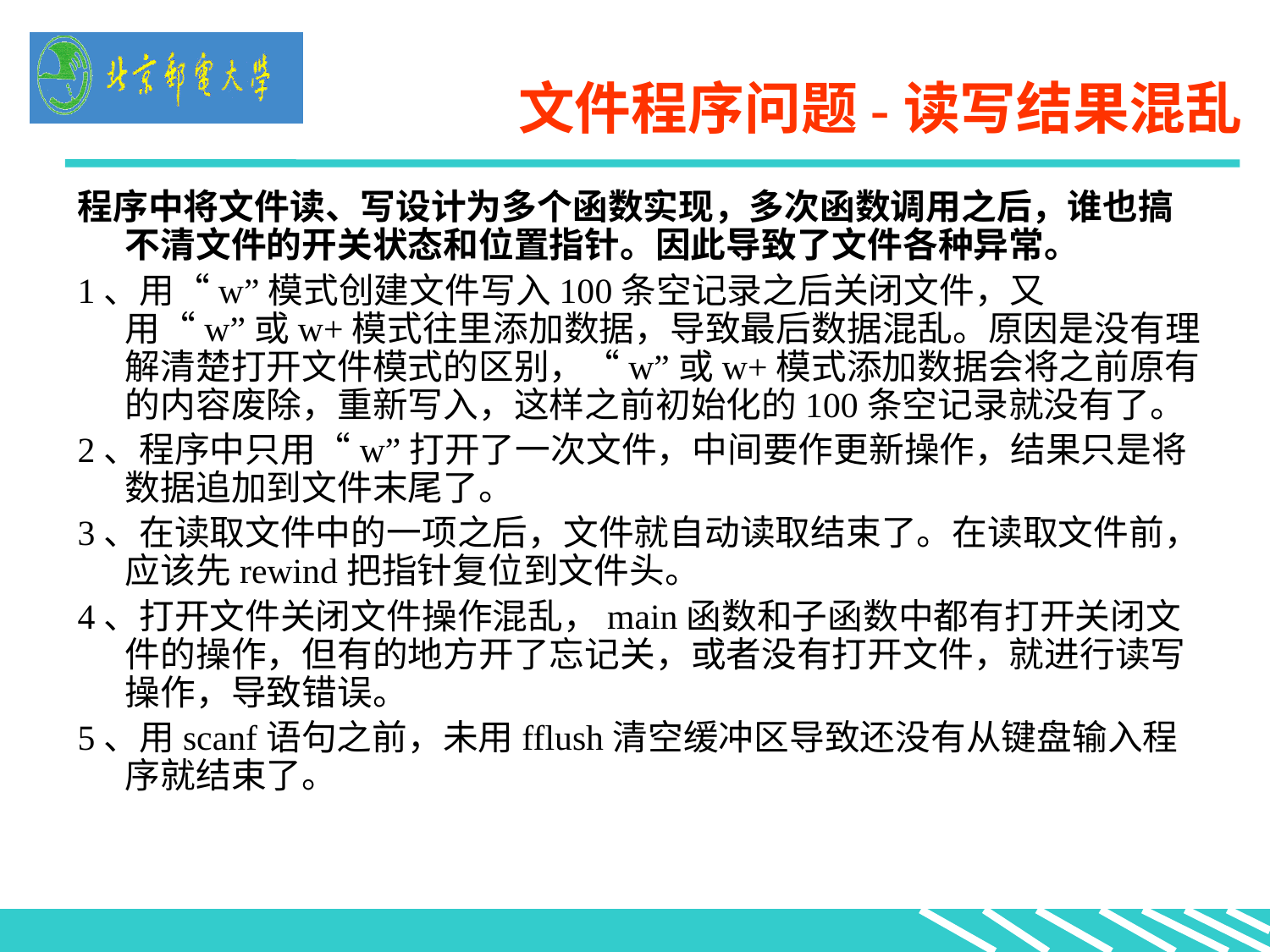

# 文件程序问题-读写结果混乱
程序中将文件读、写设计为多个函数实现，多次函数调用之后，谁也搞不清文件的开关状态和位置指针。因此导致了文件各种异常。
1、用“w”模式创建文件写入100条空记录之后关闭文件，又用“w”或w+模式往里添加数据，导致最后数据混乱。原因是没有理解清楚打开文件模式的区别，“w”或w+模式添加数据会将之前原有的内容废除，重新写入，这样之前初始化的100条空记录就没有了。
2、程序中只用“w”打开了一次文件，中间要作更新操作，结果只是将数据追加到文件末尾了。
3、在读取文件中的一项之后，文件就自动读取结束了。在读取文件前，应该先rewind把指针复位到文件头。
4、打开文件关闭文件操作混乱，main函数和子函数中都有打开关闭文件的操作，但有的地方开了忘记关，或者没有打开文件，就进行读写操作，导致错误。
5、用scanf语句之前，未用fflush清空缓冲区导致还没有从键盘输入程序就结束了。
68